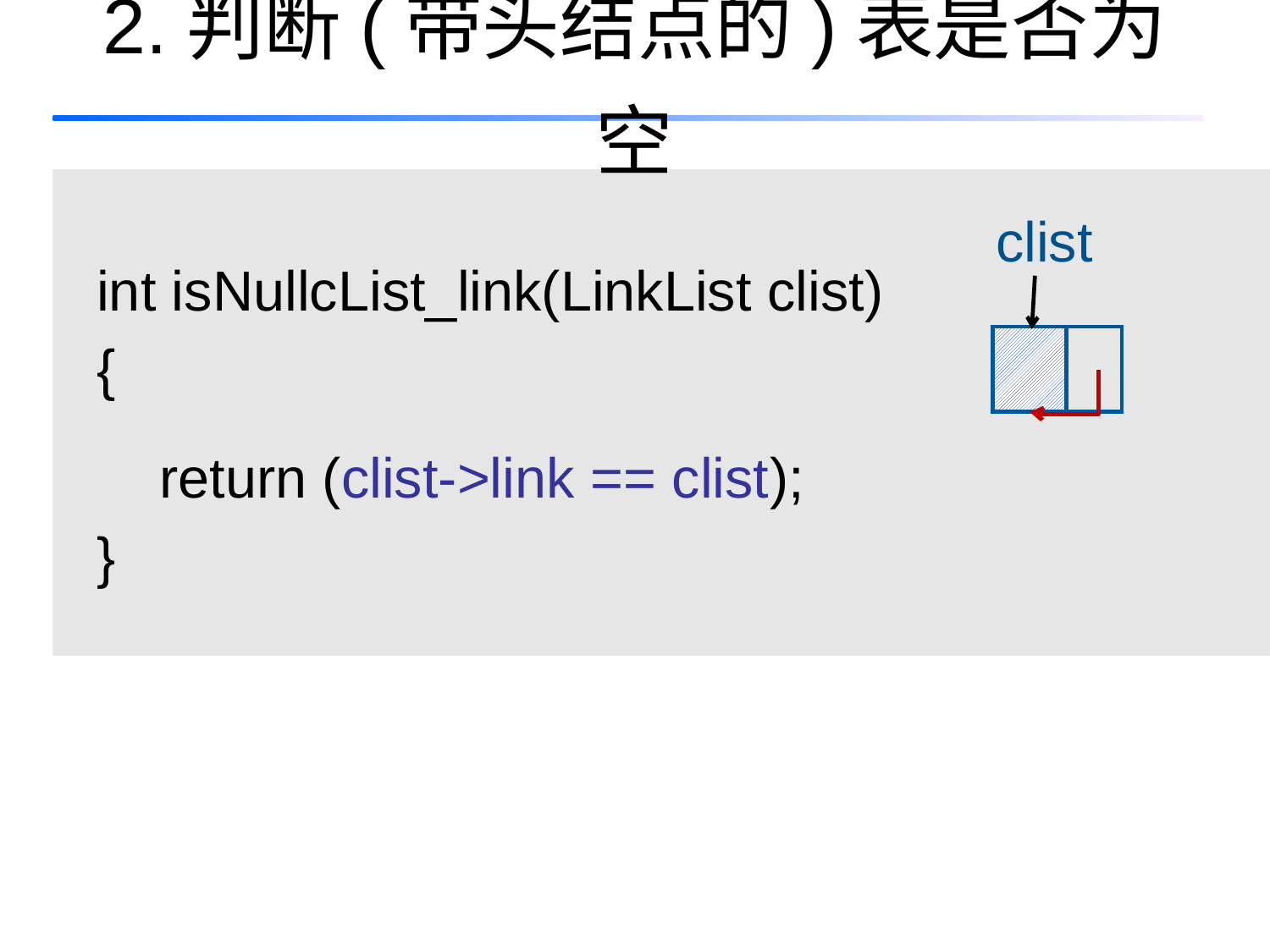

2.判断(带头结点的)表是否为空

  int isNullcList_link(LinkList clist)
  {
      return (clist->link == clist);
  }
clist